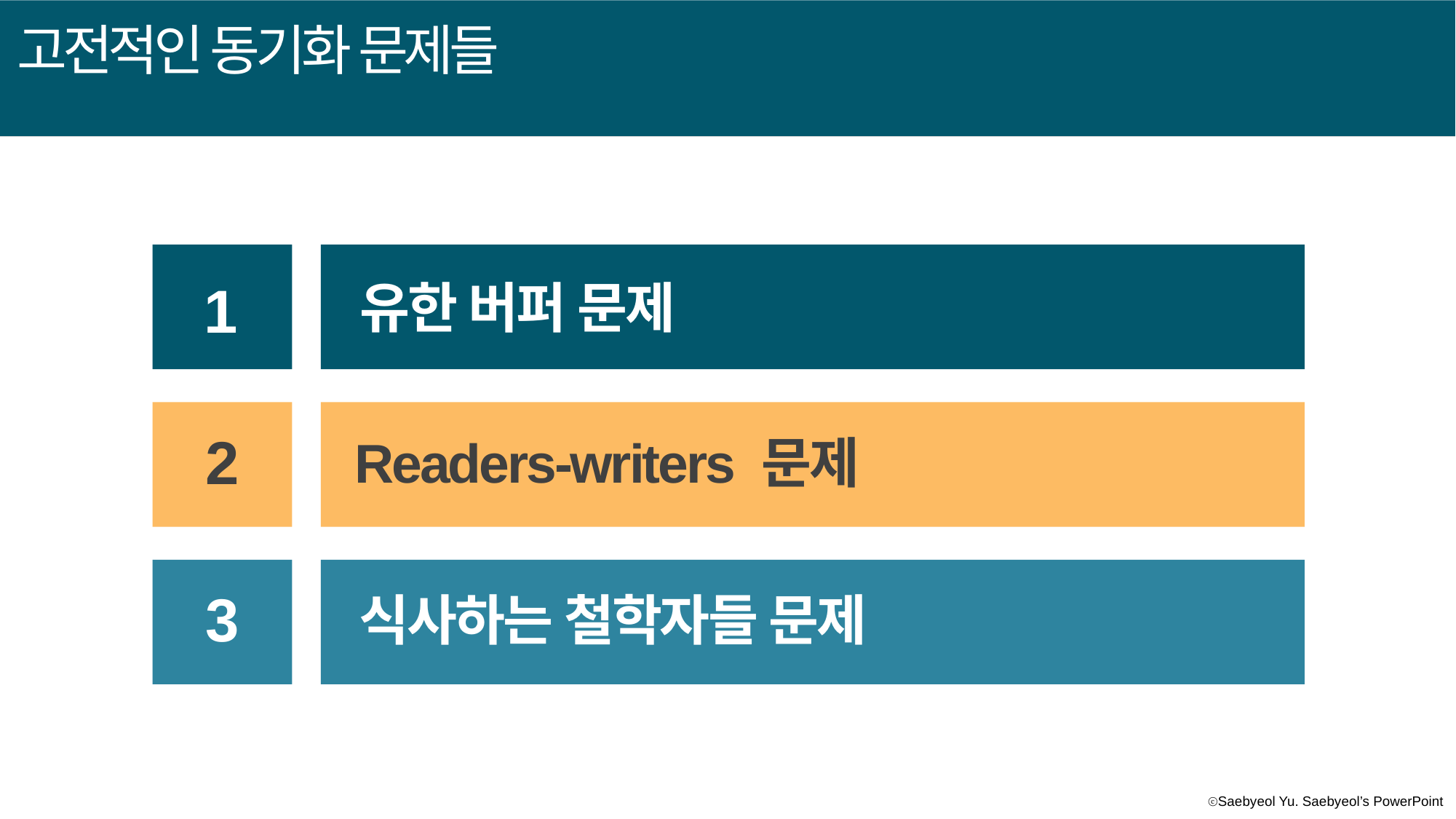

고전적인 동기화 문제들

1
유한 버퍼 문제

2
Readers-writers 문제

3
식사하는 철학자들 문제